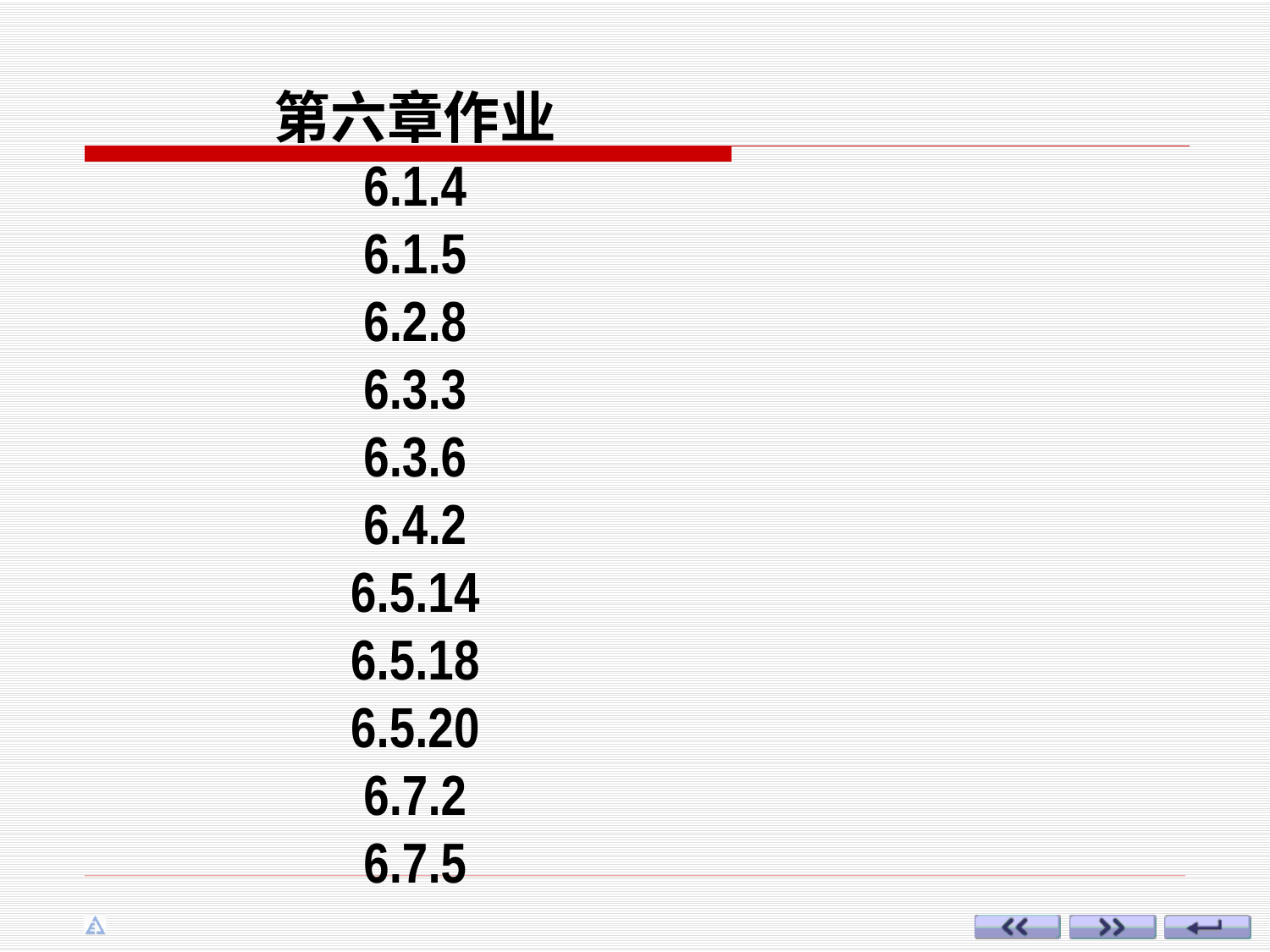

第六章作业
6.1.4
6.1.5
6.2.8
6.3.3
6.3.6
6.4.2
6.5.14
6.5.18
6.5.20
6.7.2
6.7.5